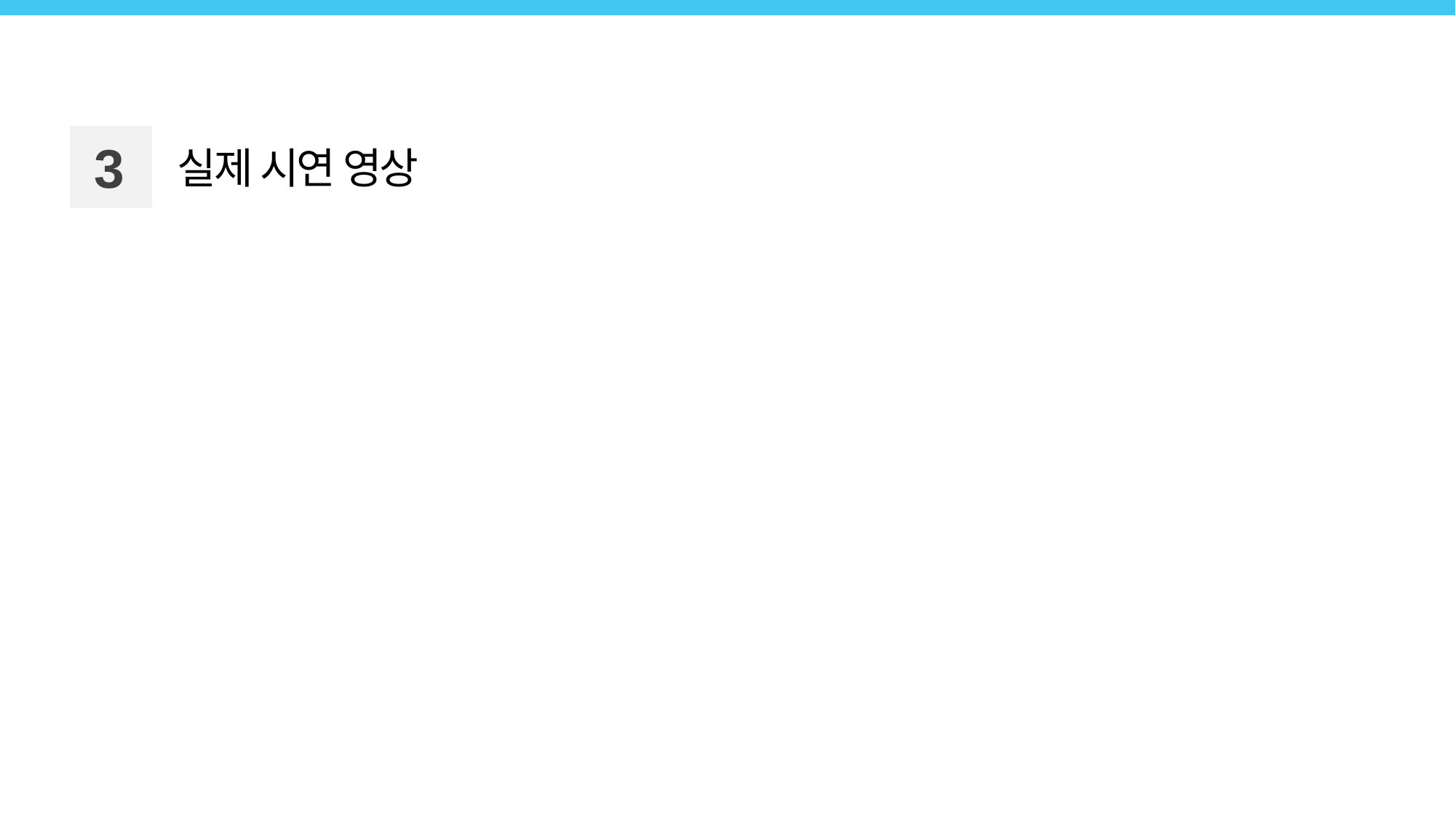

3
실제 시연 영상
ⓒSaebyeol Yu. Saebyeol’s PowerPoint